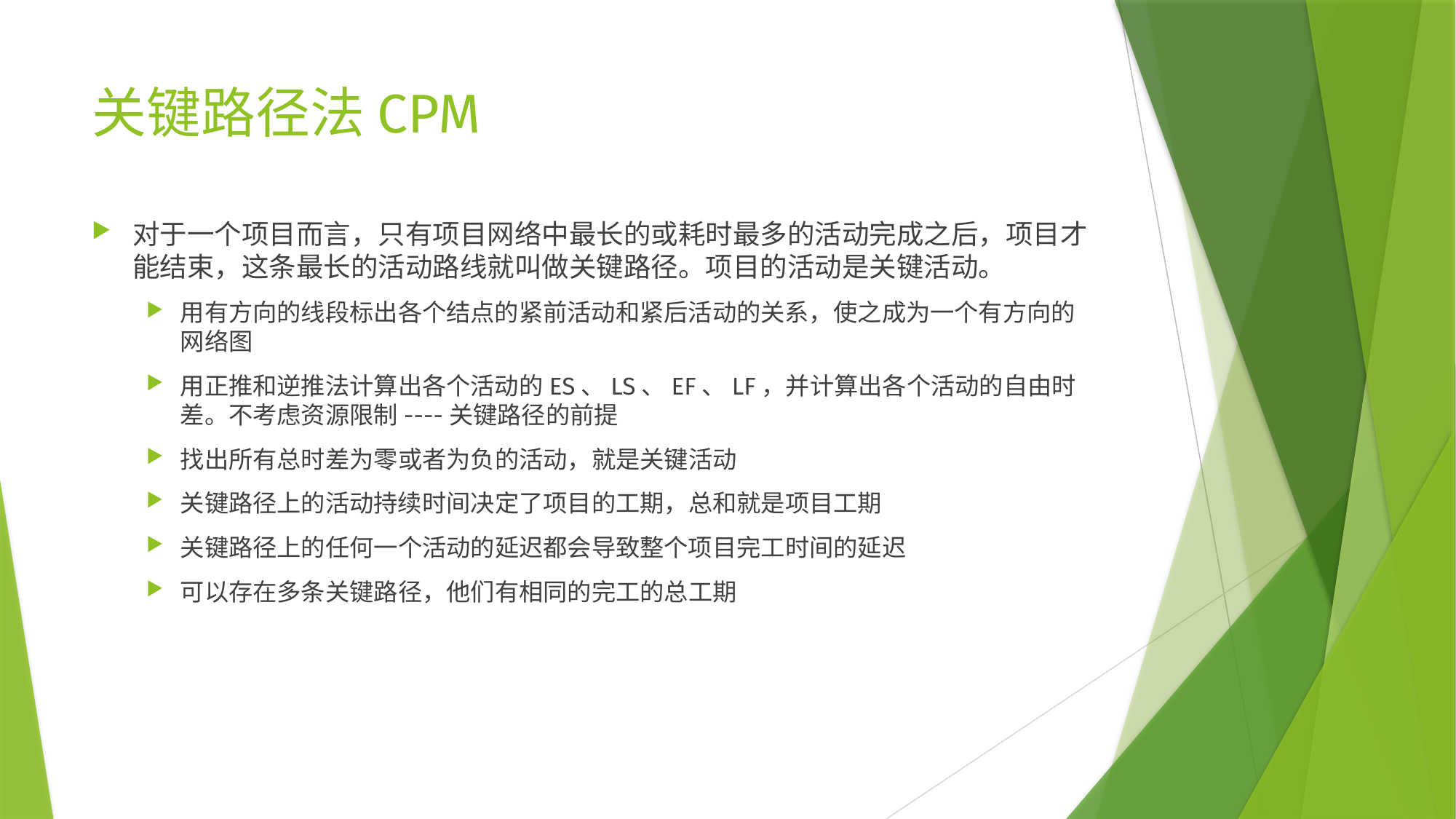

# 关键路径法CPM
对于一个项目而言，只有项目网络中最长的或耗时最多的活动完成之后，项目才能结束，这条最长的活动路线就叫做关键路径。项目的活动是关键活动。
用有方向的线段标出各个结点的紧前活动和紧后活动的关系，使之成为一个有方向的网络图
用正推和逆推法计算出各个活动的ES、LS、EF、LF，并计算出各个活动的自由时差。不考虑资源限制----关键路径的前提
找出所有总时差为零或者为负的活动，就是关键活动
关键路径上的活动持续时间决定了项目的工期，总和就是项目工期
关键路径上的任何一个活动的延迟都会导致整个项目完工时间的延迟
可以存在多条关键路径，他们有相同的完工的总工期